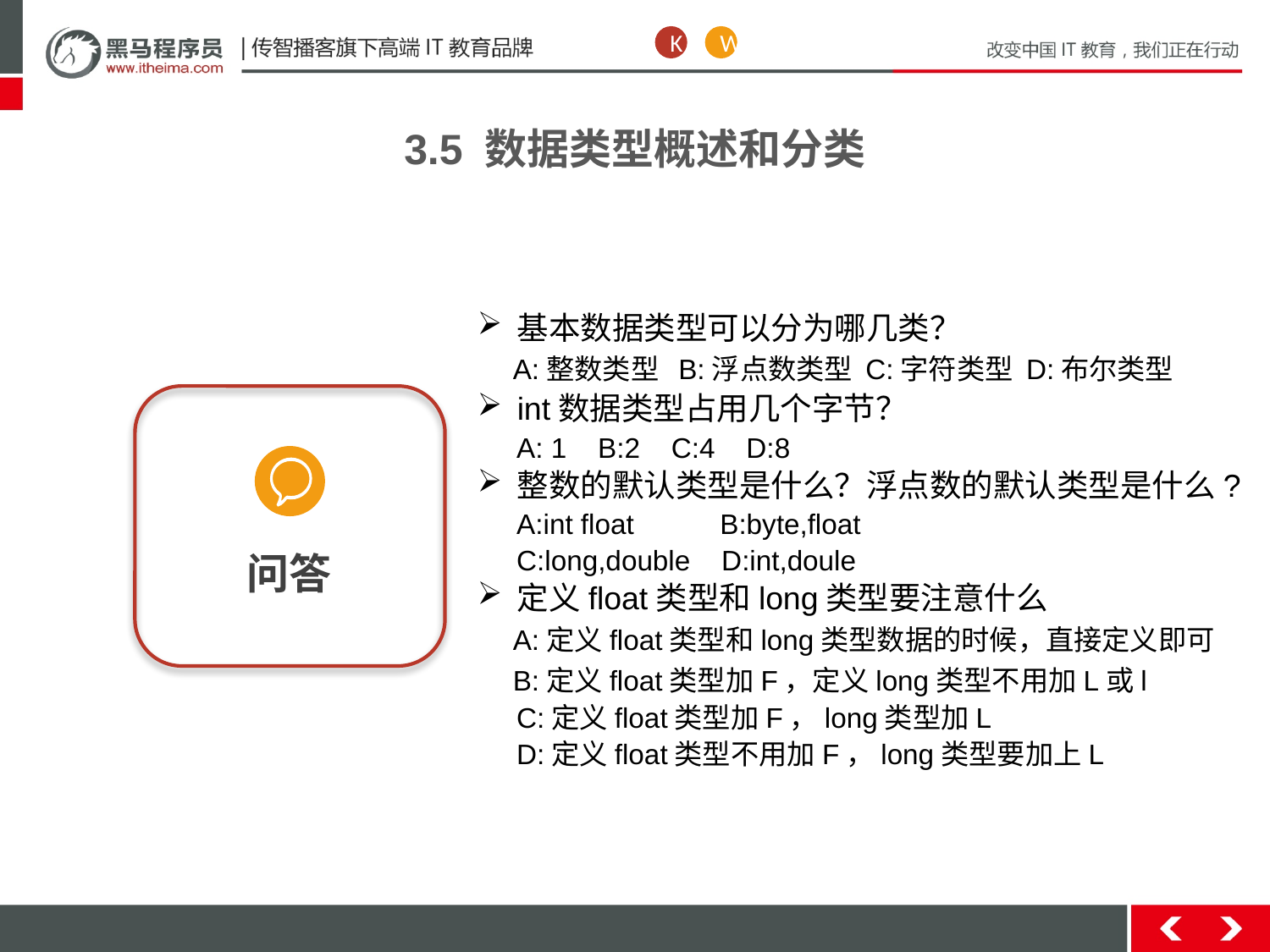

K
W
3.5 数据类型概述和分类
基本数据类型可以分为哪几类？
    A:整数类型  B:浮点数类型 C:字符类型 D:布尔类型
int数据类型占用几个字节？
     A: 1    B:2    C:4    D:8
整数的默认类型是什么？浮点数的默认类型是什么?
     A:int float           B:byte,float
     C:long,double    D:int,doule
定义float类型和long类型要注意什么
    A:定义float类型和long类型数据的时候，直接定义即可
    B:定义float类型加F，定义long类型不用加L或l
     C:定义float类型加F，long类型加L
     D:定义float类型不用加F，long类型要加上L

问答